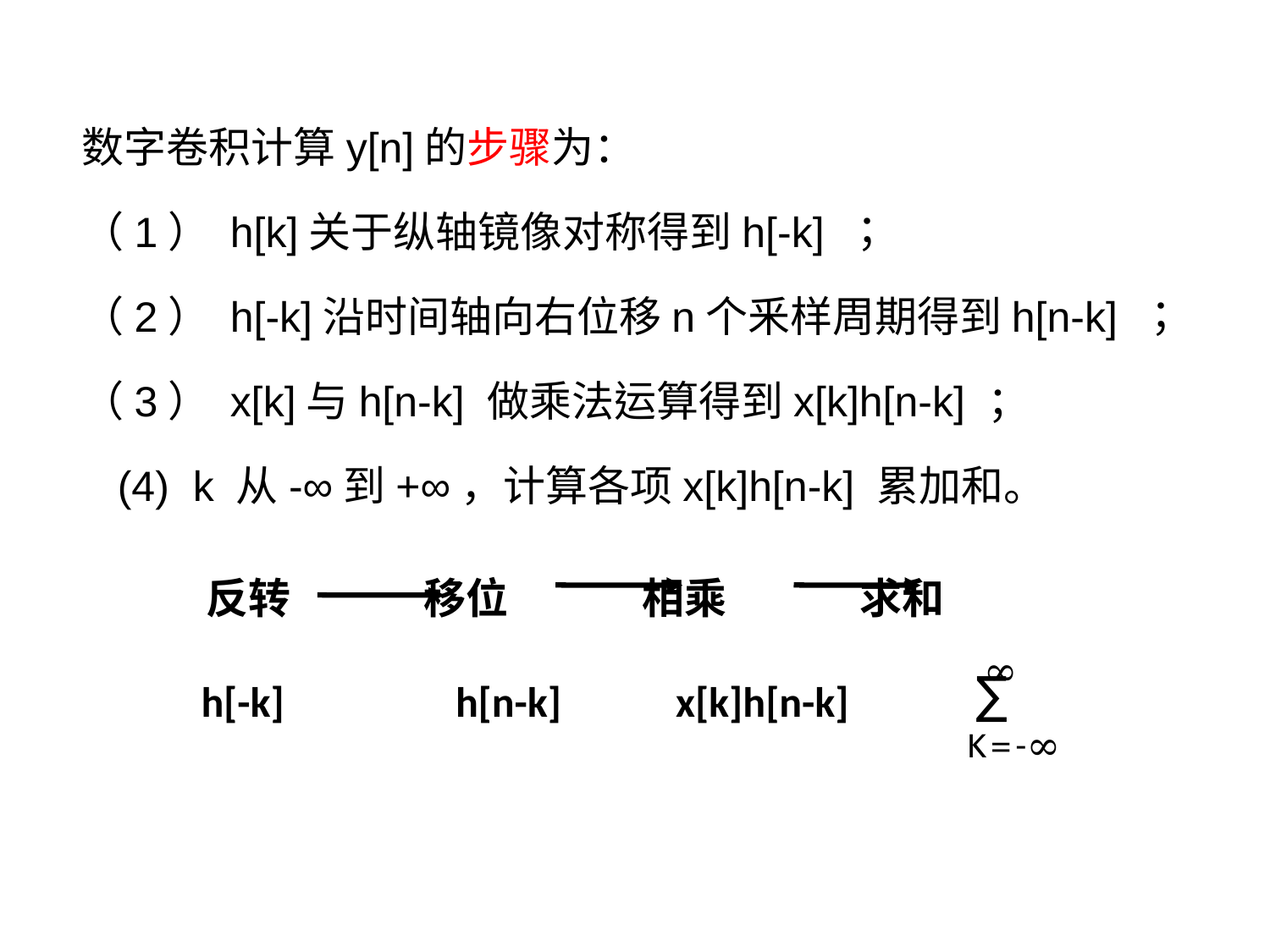

数字卷积计算y[n]的步骤为：
（1） h[k]关于纵轴镜像对称得到h[-k] ；
（2） h[-k]沿时间轴向右位移n个釆样周期得到h[n-k] ；
（3） x[k]与h[n-k] 做乘法运算得到x[k]h[n-k] ；
   (4)  k 从-∞到+∞，计算各项x[k]h[n-k] 累加和。

 反转              移位              相乘              求和

  ∞
K=-∞
h[-k]                  h[n-k]            x[k]h[n-k]             ∑